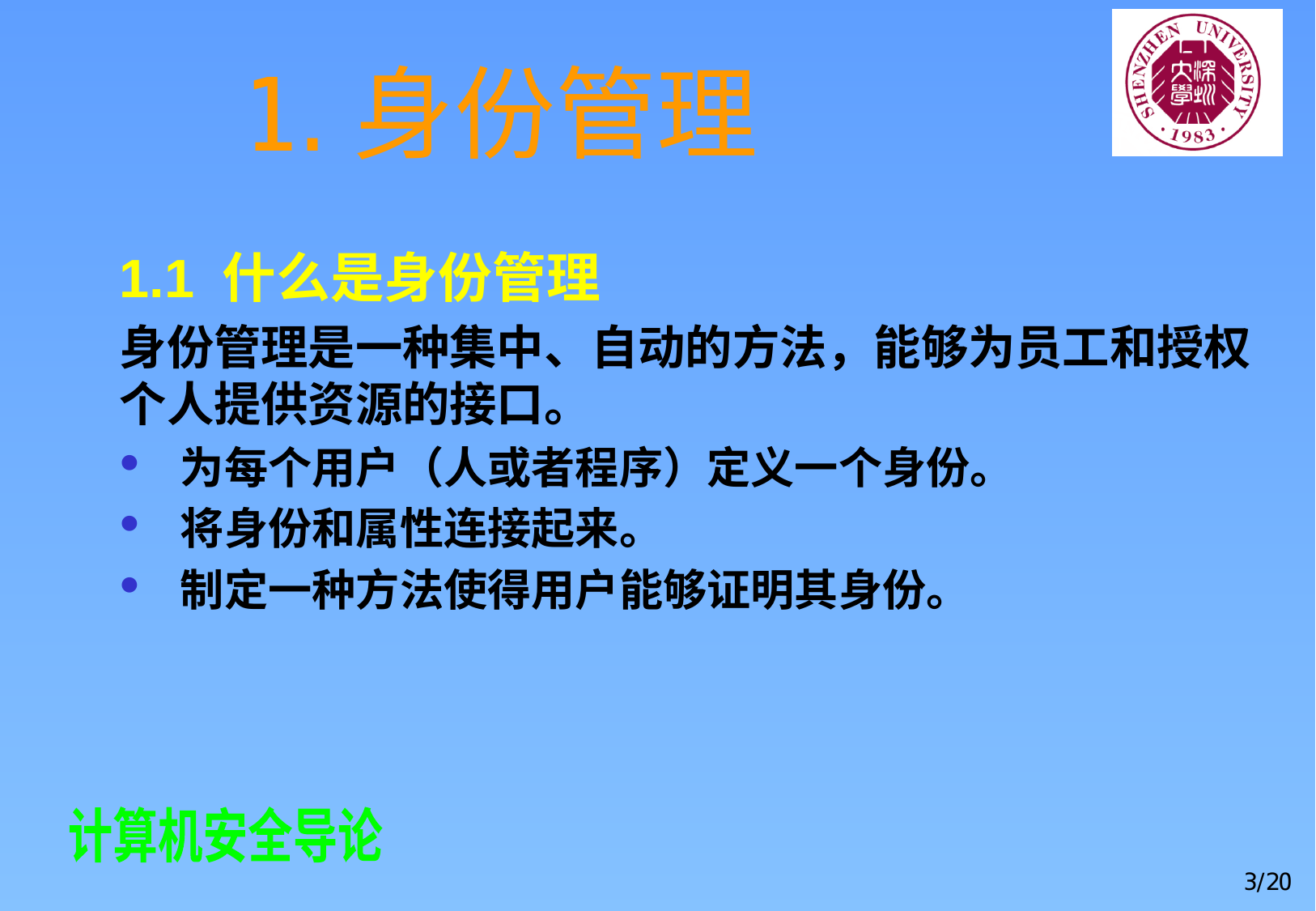

# 1.身份管理
1.1 什么是身份管理
身份管理是一种集中、自动的方法，能够为员工和授权个人提供资源的接口。
为每个用户（人或者程序）定义一个身份。
将身份和属性连接起来。
制定一种方法使得用户能够证明其身份。
3/20